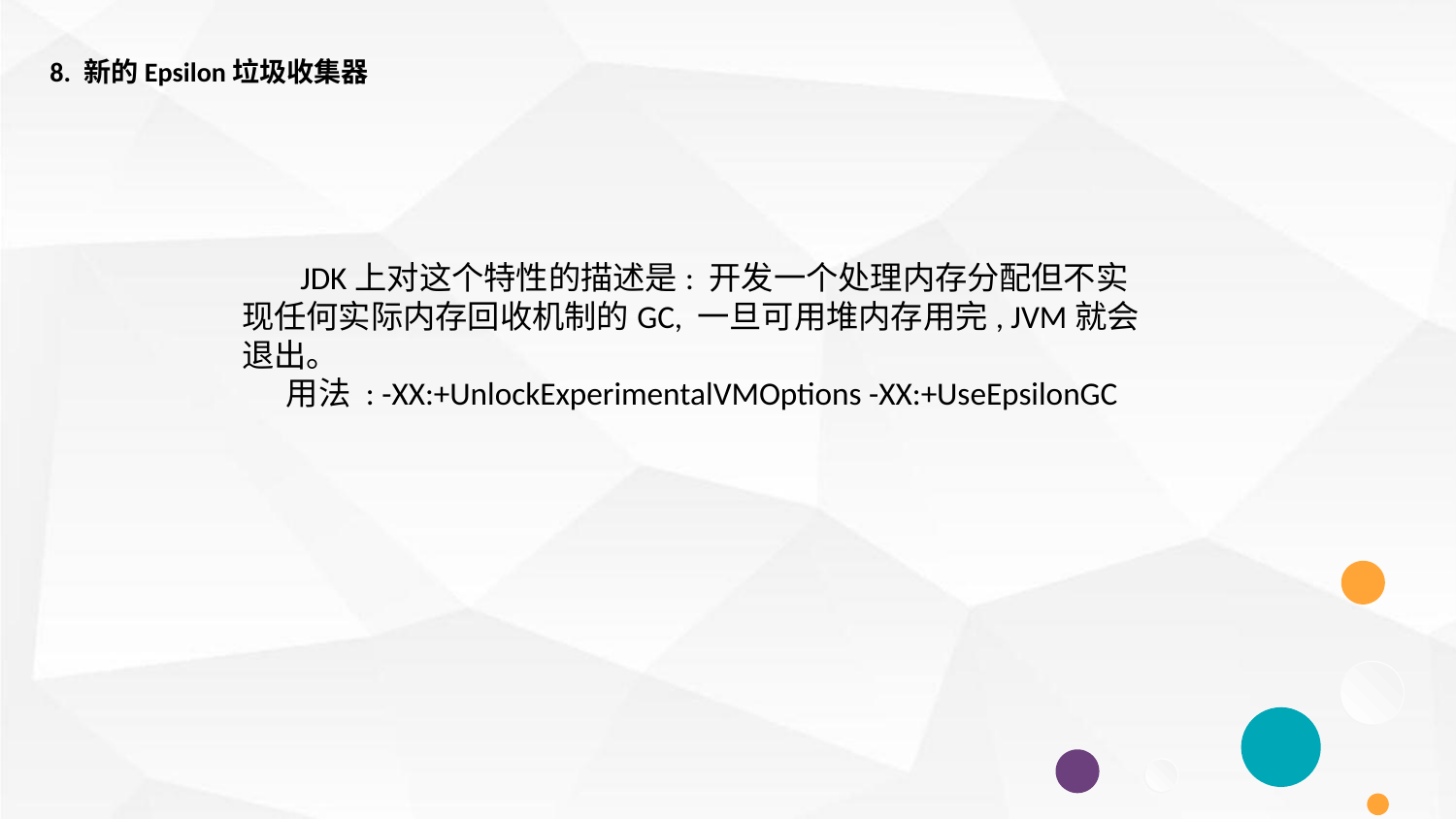

8. 新的Epsilon垃圾收集器
        JDK上对这个特性的描述是: 开发一个处理内存分配但不实现任何实际内存回收机制的GC, 一旦可用堆内存用完, JVM就会退出。
     用法 : -XX:+UnlockExperimentalVMOptions -XX:+UseEpsilonGC